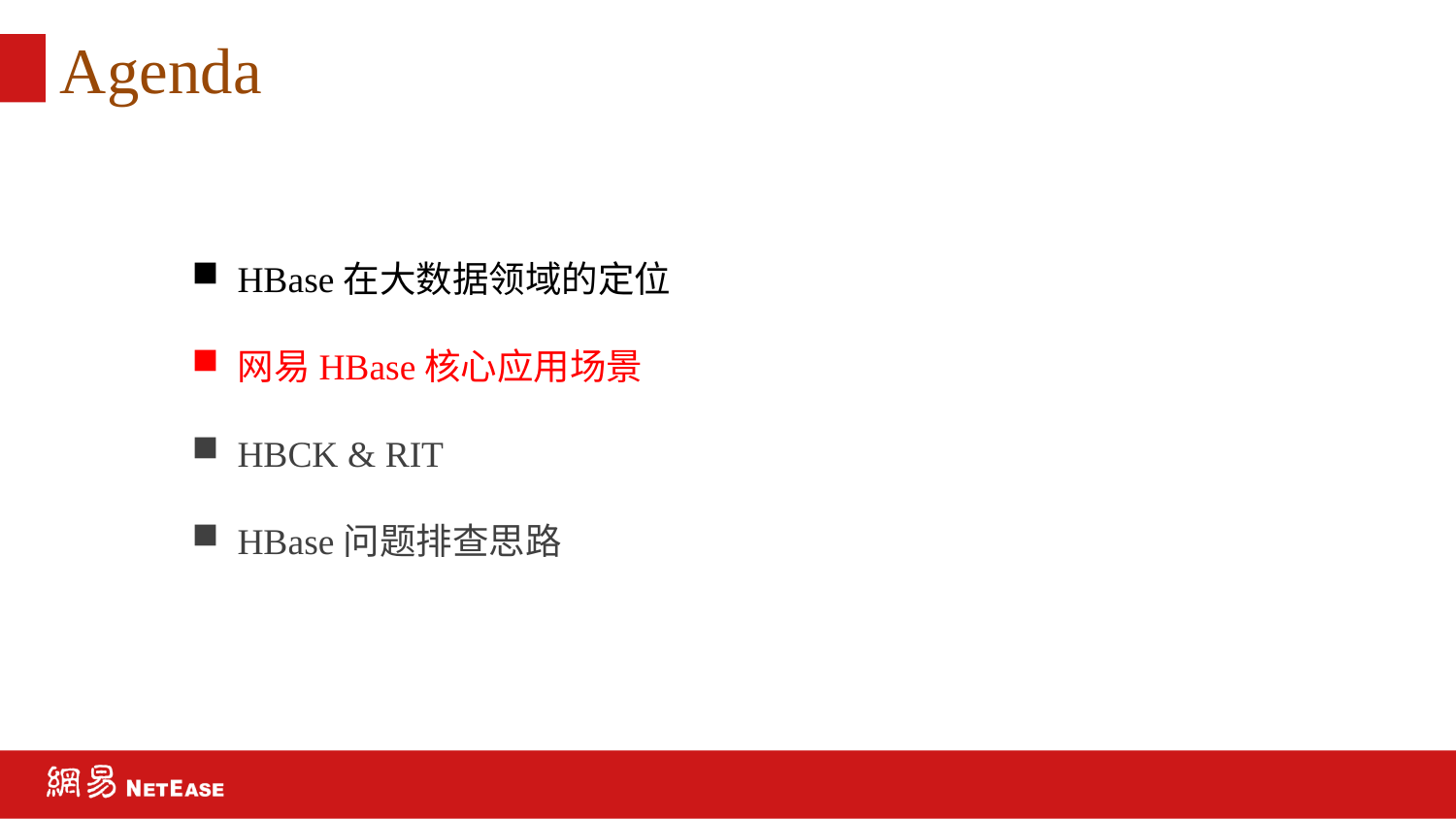

# Agenda
HBase在大数据领域的定位

网易HBase核心应用场景

HBCK & RIT

HBase问题排查思路